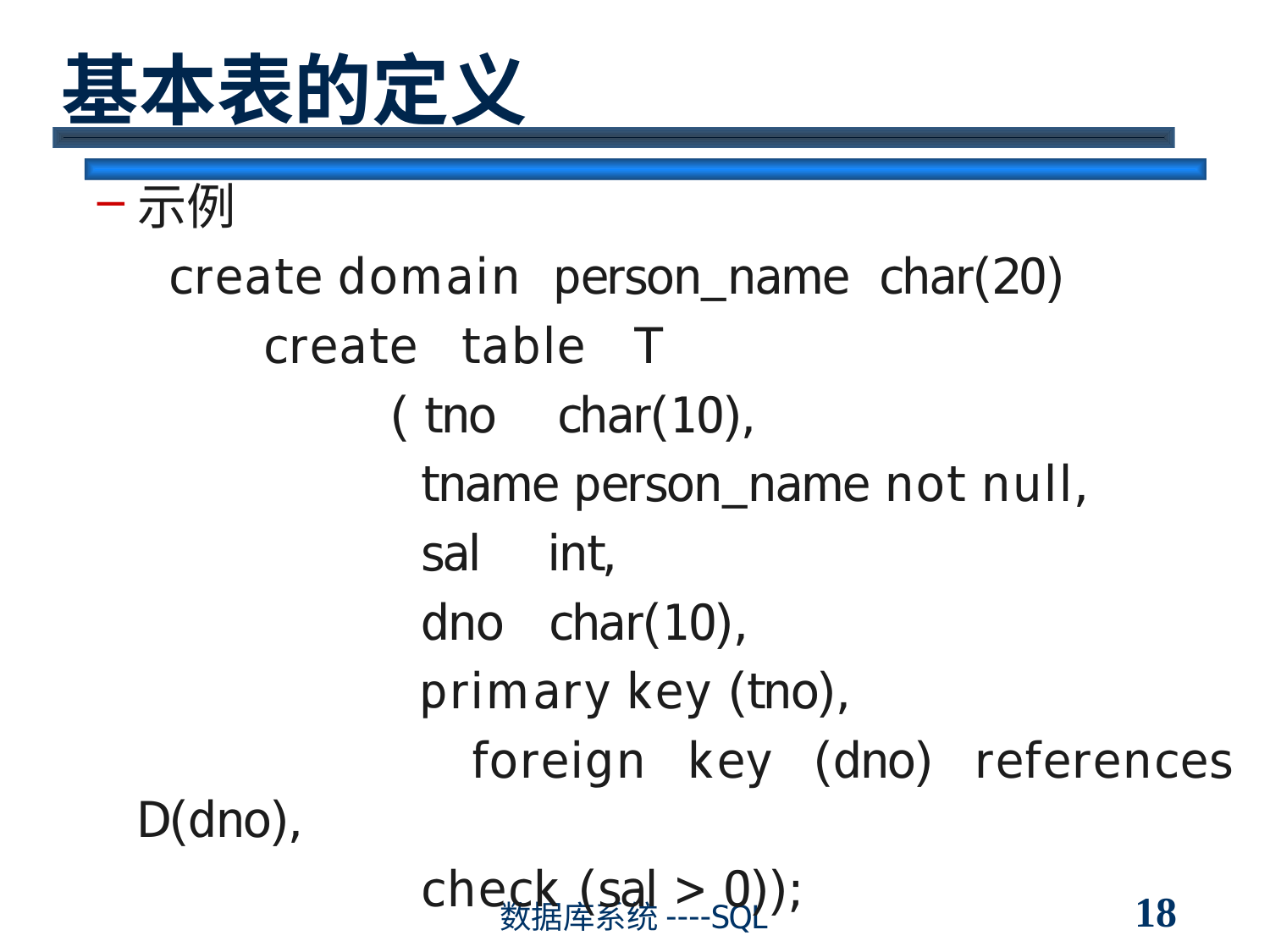

# 基本表的定义
示例
     create domain  person_name  char(20)
		create   table   T
			( tno    char(10),
			  tname person_name not null,
			  sal	  int,
			  dno   char(10),
			  primary key (tno),
			  foreign key (dno) references D(dno),
			  check (sal > 0));
18
数据库系统----SQL